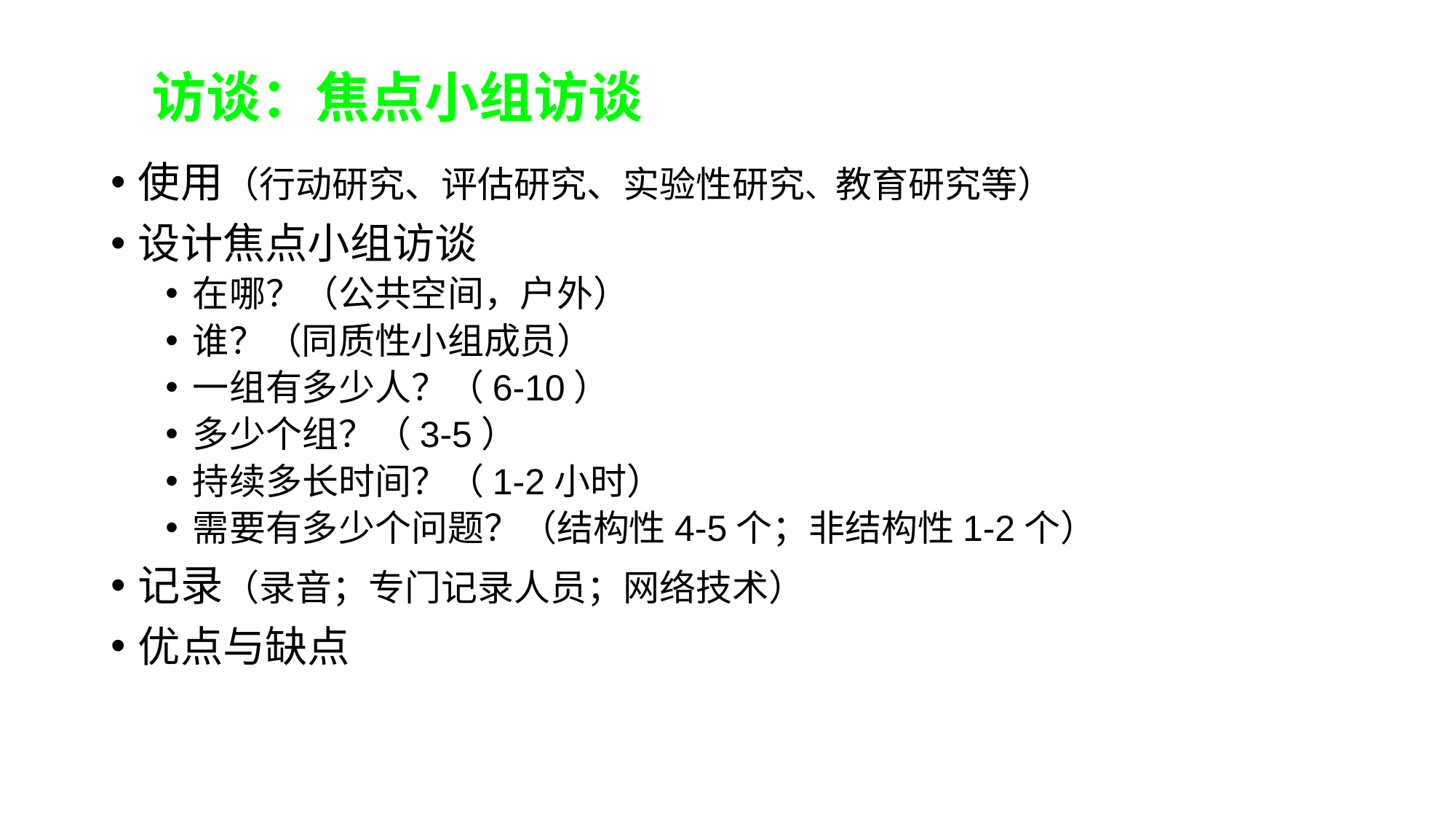

# 访谈：焦点小组访谈
使用（行动研究、评估研究、实验性研究、教育研究等）
设计焦点小组访谈
在哪？（公共空间，户外）
谁？（同质性小组成员）
一组有多少人？（6-10）
多少个组？（3-5）
持续多长时间？（1-2小时）
需要有多少个问题？（结构性4-5个；非结构性1-2个）
记录（录音；专门记录人员；网络技术）
优点与缺点